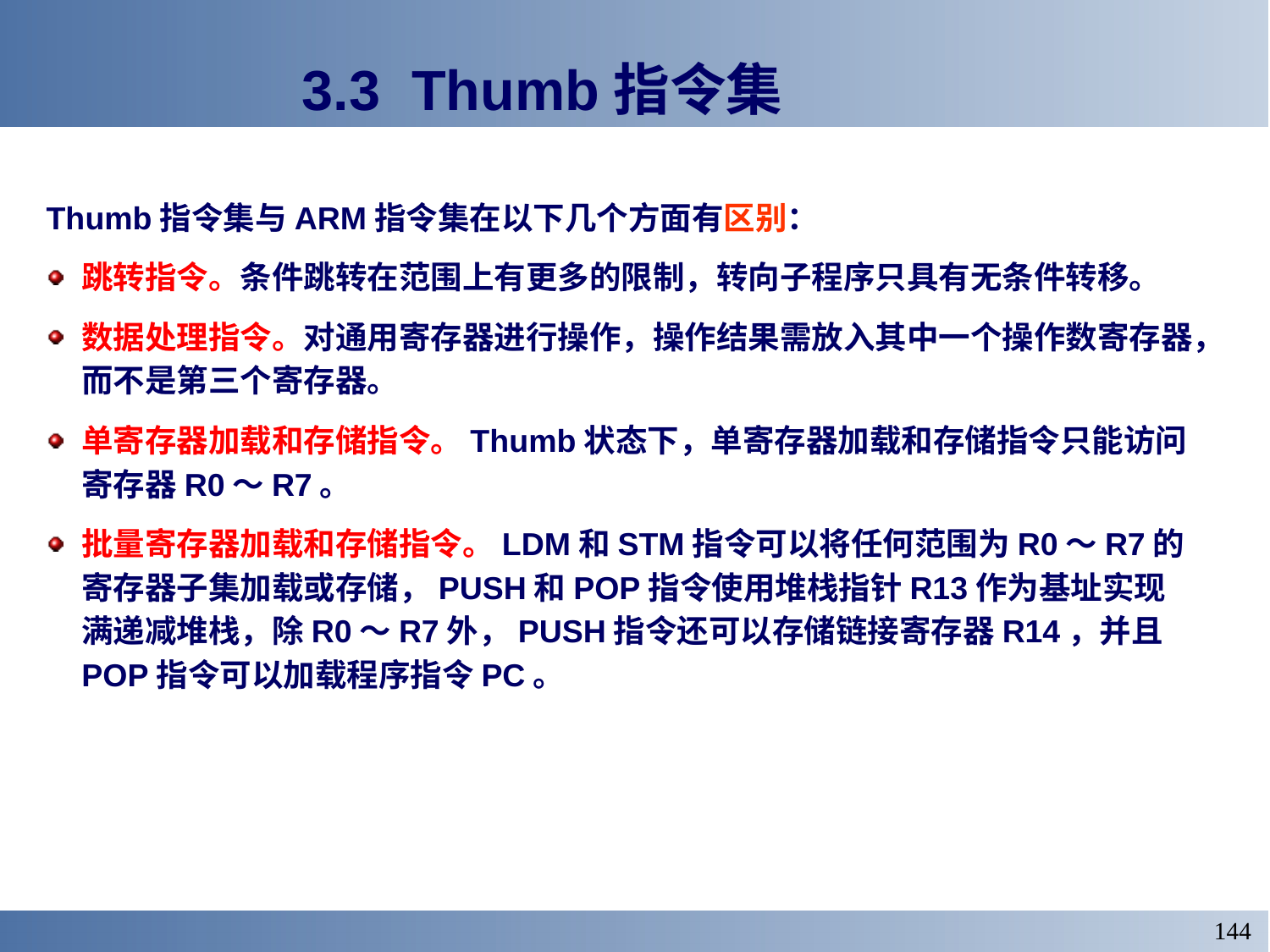

# 3.3  Thumb指令集
Thumb指令集与ARM指令集在以下几个方面有区别：
跳转指令。条件跳转在范围上有更多的限制，转向子程序只具有无条件转移。
数据处理指令。对通用寄存器进行操作，操作结果需放入其中一个操作数寄存器，而不是第三个寄存器。
单寄存器加载和存储指令。Thumb状态下，单寄存器加载和存储指令只能访问寄存器R0～R7。
批量寄存器加载和存储指令。LDM和STM指令可以将任何范围为R0～R7的寄存器子集加载或存储，PUSH和POP指令使用堆栈指针R13作为基址实现满递减堆栈，除R0～R7外，PUSH指令还可以存储链接寄存器R14，并且POP指令可以加载程序指令PC。